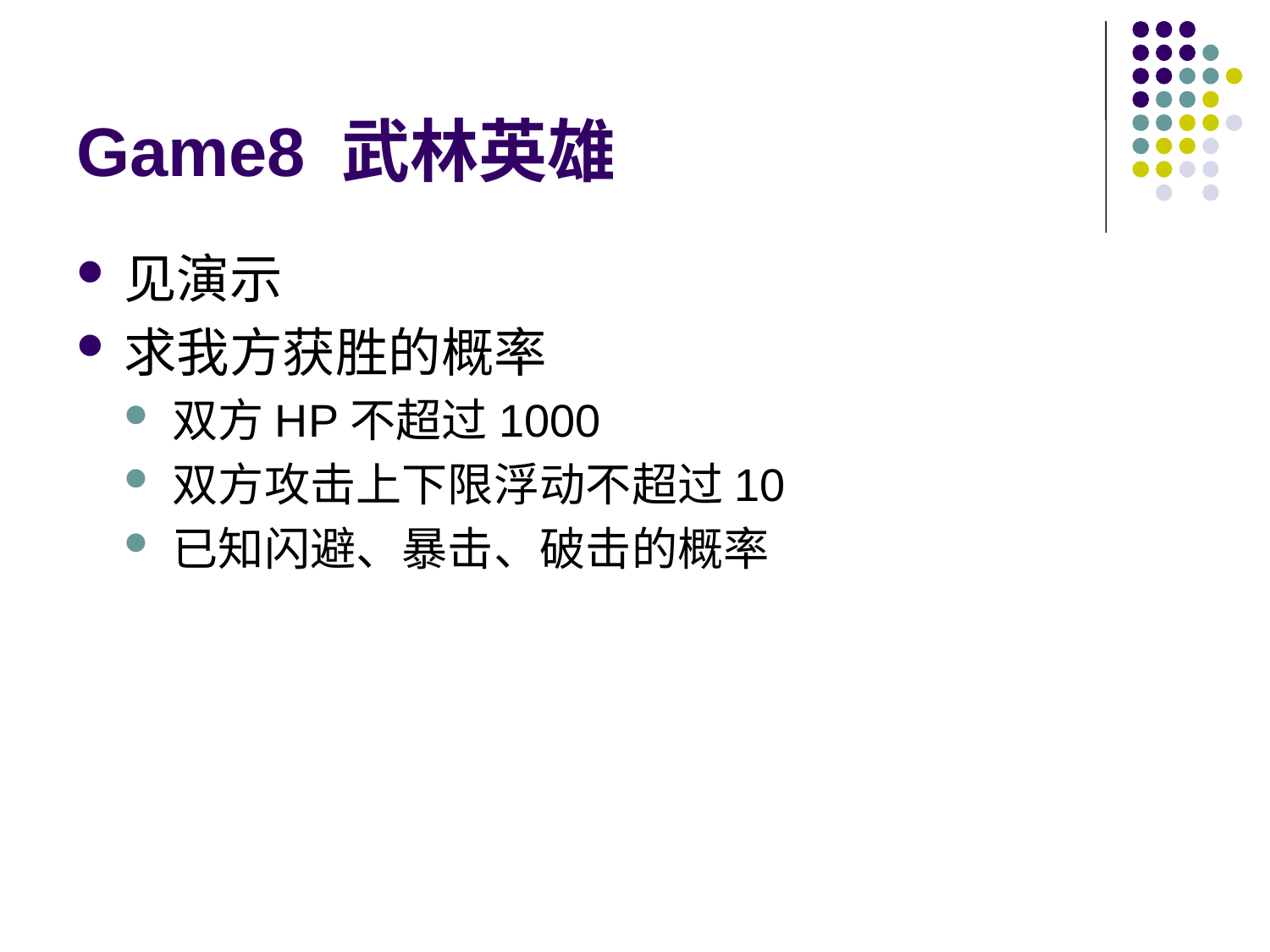

# Game8 武林英雄
见演示
求我方获胜的概率
双方HP不超过1000
双方攻击上下限浮动不超过10
已知闪避、暴击、破击的概率